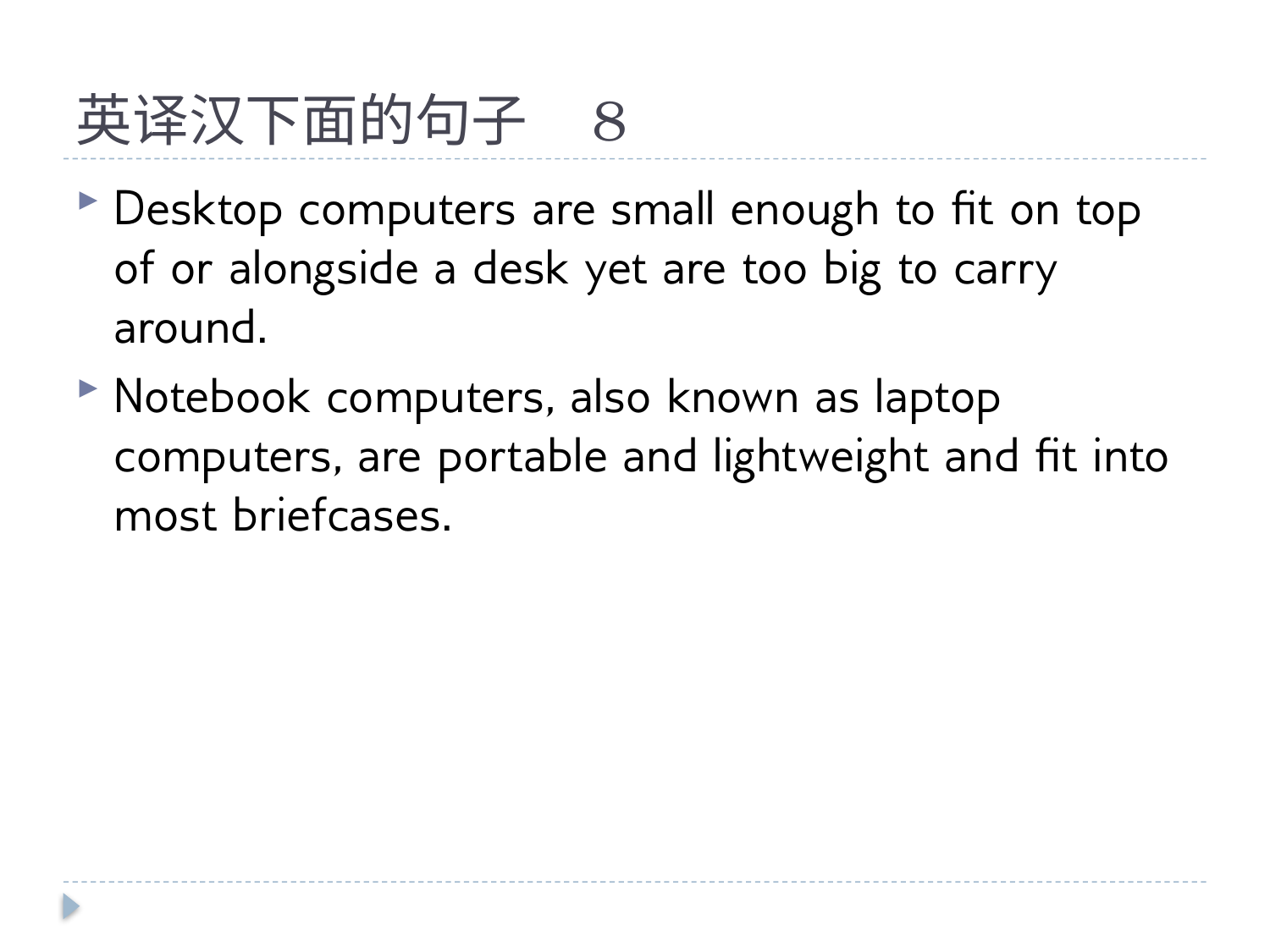

# 英译汉下面的句子    8
Desktop computers are small enough to fit on top of or alongside a desk yet are too big to carry around.
Notebook computers, also known as laptop computers, are portable and lightweight and fit into most briefcases.